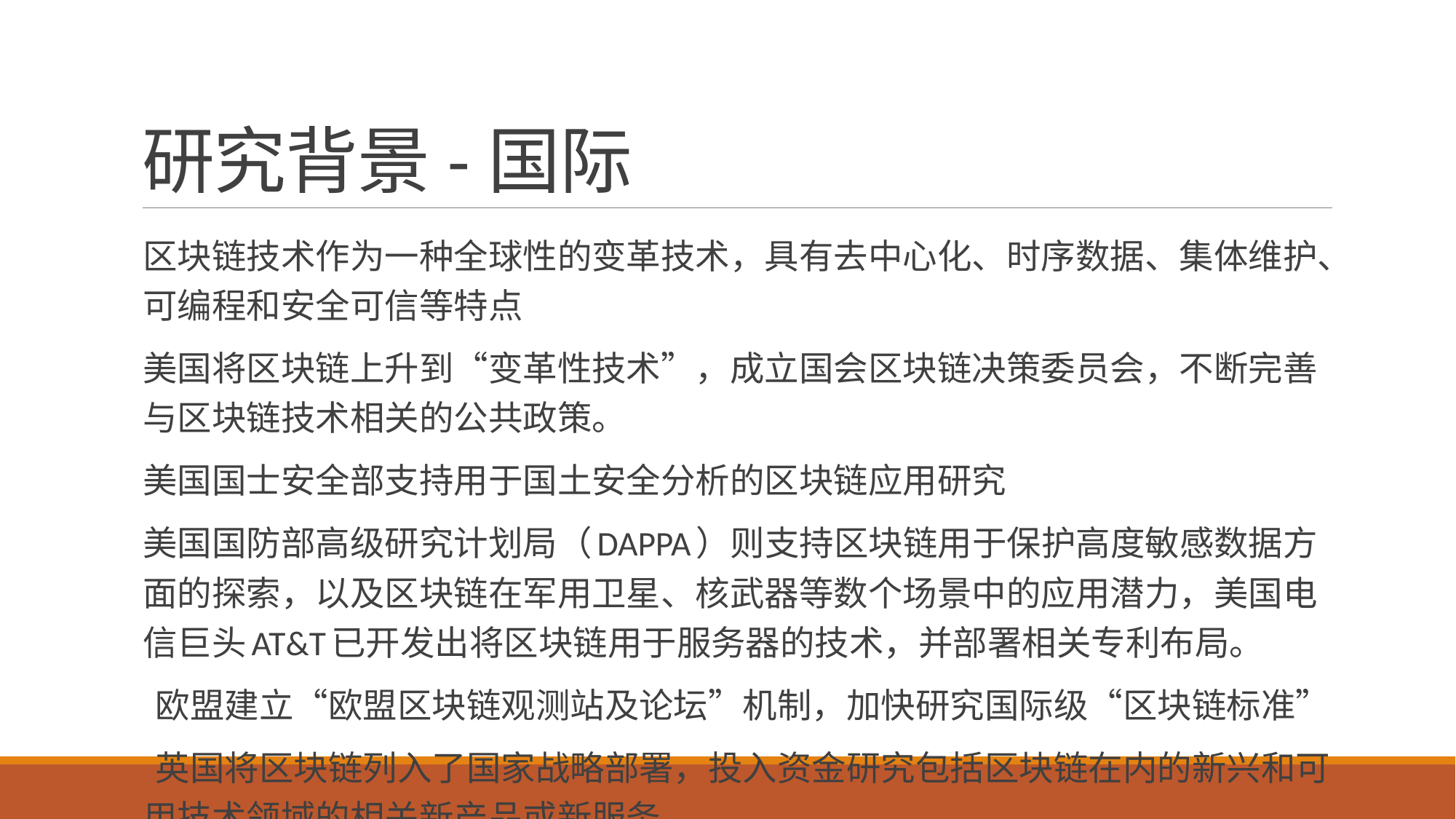

# 研究背景-国际
区块链技术作为一种全球性的变革技术，具有去中心化、时序数据、集体维护、可编程和安全可信等特点
美国将区块链上升到“变革性技术”，成立国会区块链决策委员会，不断完善与区块链技术相关的公共政策。
美国国士安全部支持用于国土安全分析的区块链应用研究
美国国防部高级研究计划局（DAPPA）则支持区块链用于保护高度敏感数据方面的探索，以及区块链在军用卫星、核武器等数个场景中的应用潜力，美国电信巨头AT&T已开发出将区块链用于服务器的技术，并部署相关专利布局。
 欧盟建立“欧盟区块链观测站及论坛”机制，加快研究国际级“区块链标准”
 英国将区块链列入了国家战略部署，投入资金研究包括区块链在内的新兴和可用技术领域的相关新产品或新服务